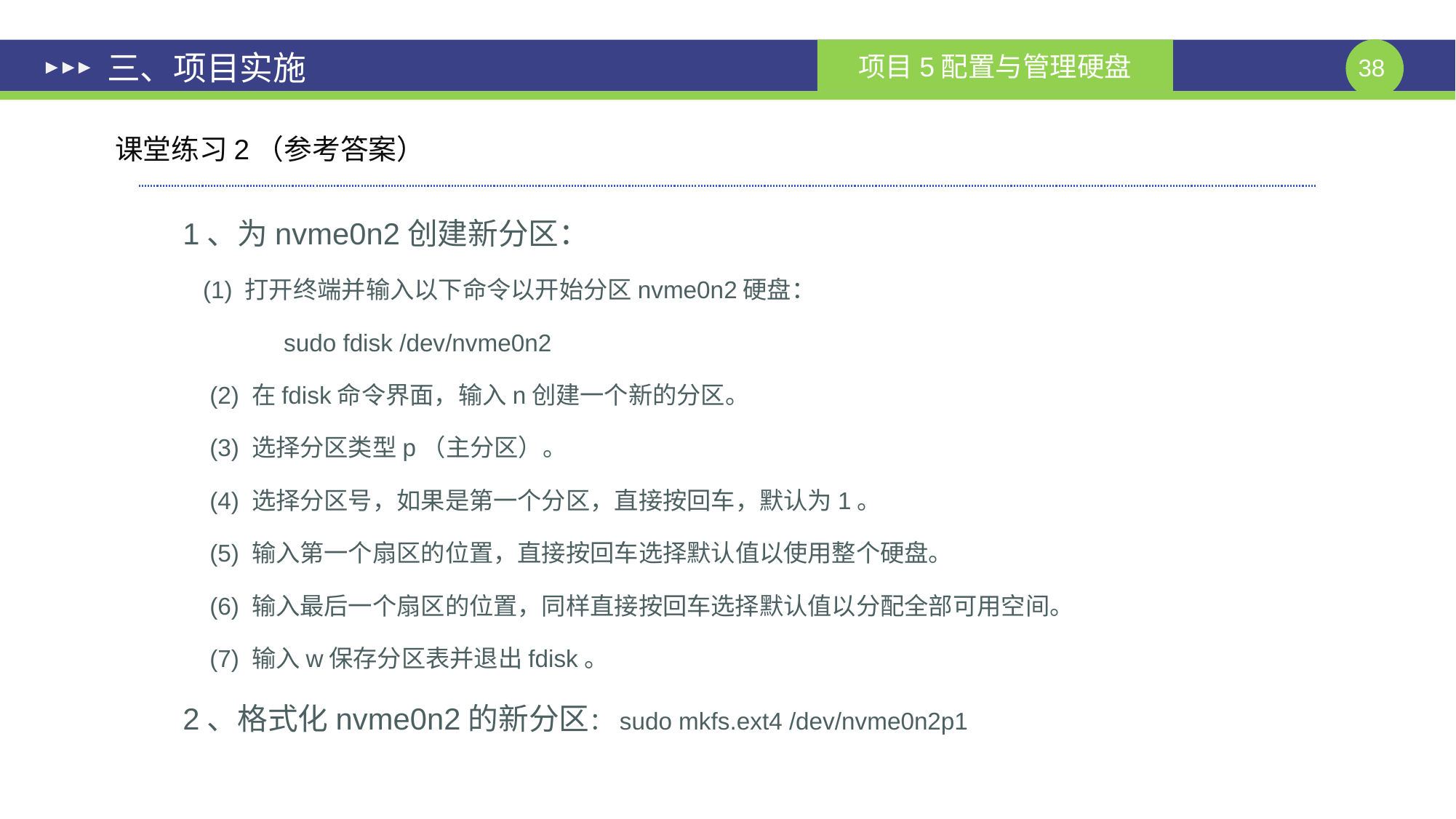

# 三、项目实施
课堂练习2（参考答案）

1、为nvme0n2创建新分区：
   (1) 打开终端并输入以下命令以开始分区nvme0n2硬盘：
               sudo fdisk /dev/nvme0n2
    (2) 在fdisk命令界面，输入n创建一个新的分区。
    (3) 选择分区类型p（主分区）。
    (4) 选择分区号，如果是第一个分区，直接按回车，默认为1。
    (5) 输入第一个扇区的位置，直接按回车选择默认值以使用整个硬盘。
    (6) 输入最后一个扇区的位置，同样直接按回车选择默认值以分配全部可用空间。
    (7) 输入w保存分区表并退出fdisk。
2、格式化nvme0n2的新分区：sudo mkfs.ext4 /dev/nvme0n2p1